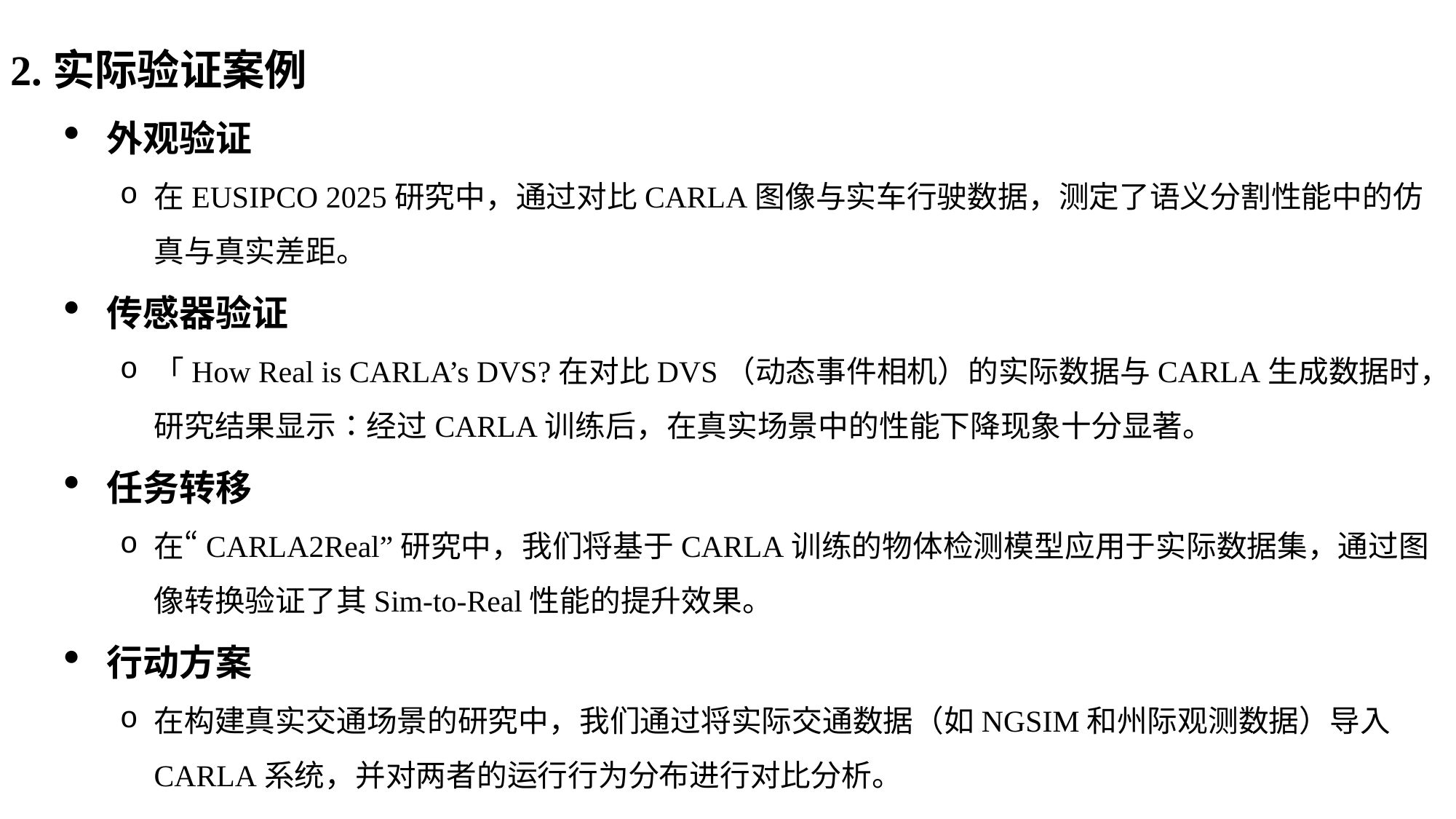

2.实际验证案例
外观验证
在EUSIPCO 2025研究中，通过对比CARLA图像与实车行驶数据，测定了语义分割性能中的仿真与真实差距。
传感器验证
「How Real is CARLA’s DVS?在对比DVS（动态事件相机）的实际数据与CARLA生成数据时，研究结果显示：经过CARLA训练后，在真实场景中的性能下降现象十分显著。
任务转移
在“CARLA2Real”研究中，我们将基于CARLA训练的物体检测模型应用于实际数据集，通过图像转换验证了其Sim-to-Real性能的提升效果。
行动方案
在构建真实交通场景的研究中，我们通过将实际交通数据（如NGSIM和州际观测数据）导入CARLA系统，并对两者的运行行为分布进行对比分析。